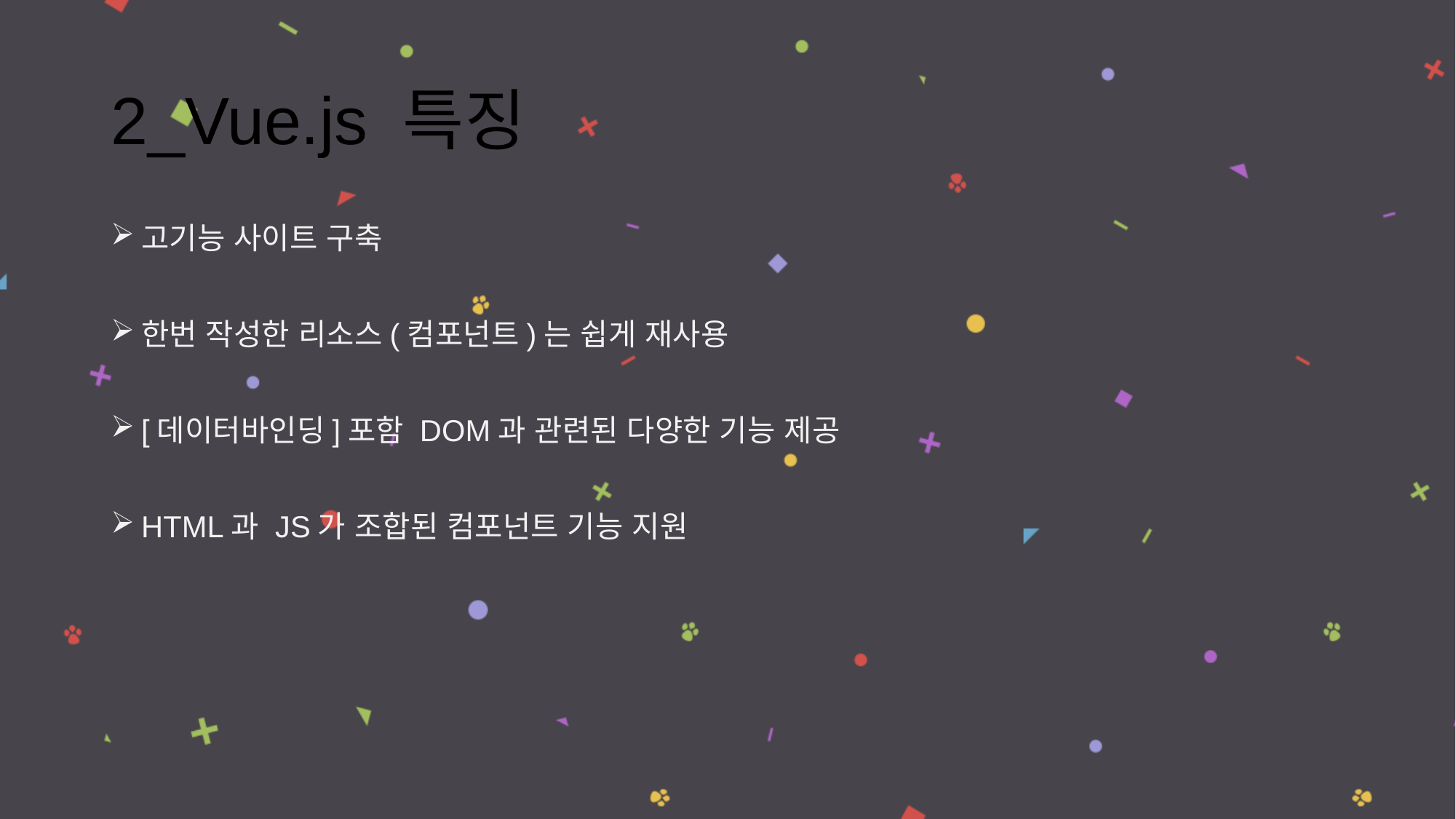

# 2_Vue.js 특징
고기능 사이트 구축

한번 작성한 리소스(컴포넌트)는 쉽게 재사용

[데이터바인딩]포함 DOM과 관련된 다양한 기능 제공

HTML과 JS가 조합된 컴포넌트 기능 지원